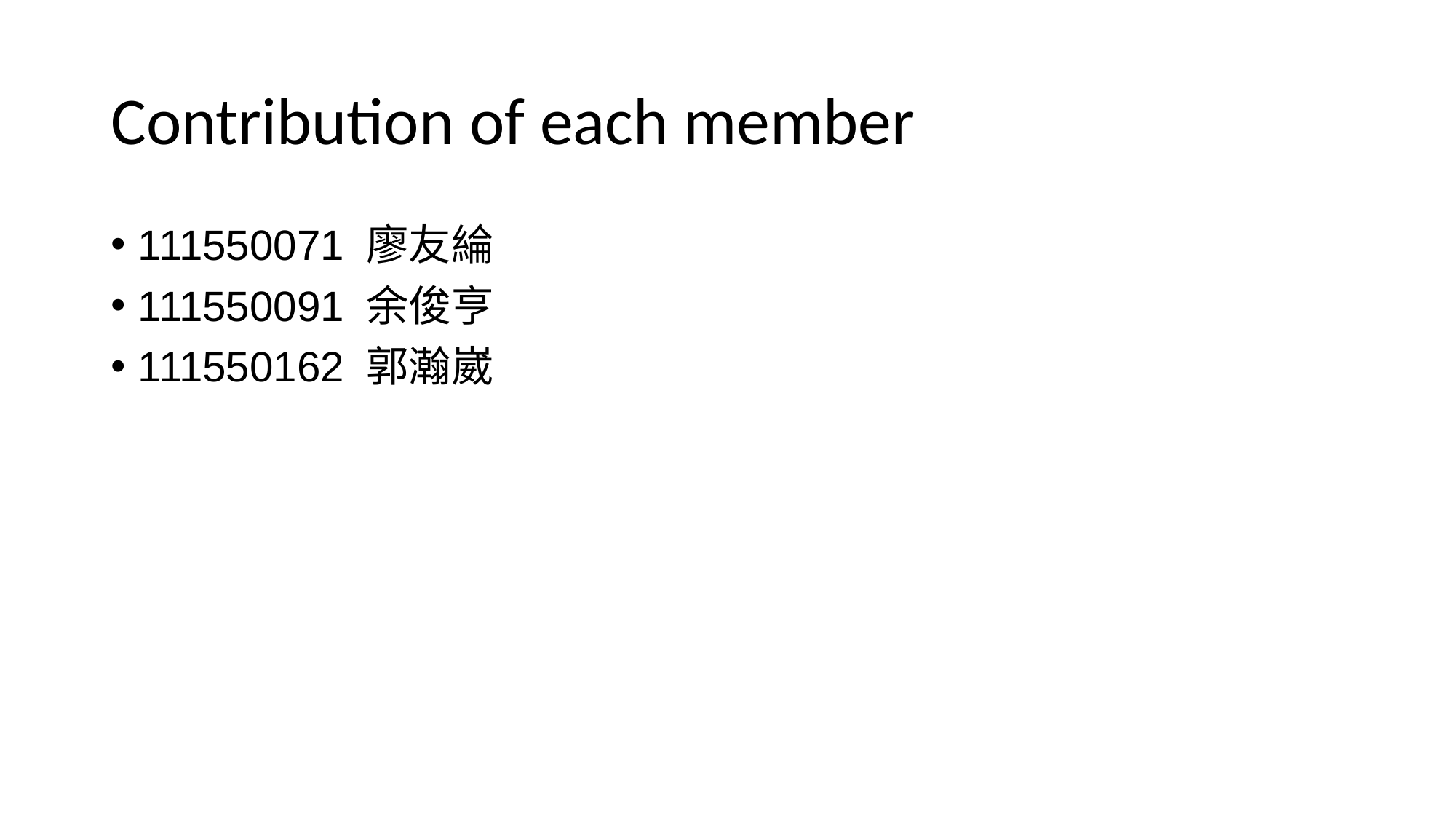

# Contribution of each member
111550071 廖友綸
111550091 余俊亨
111550162 郭瀚崴